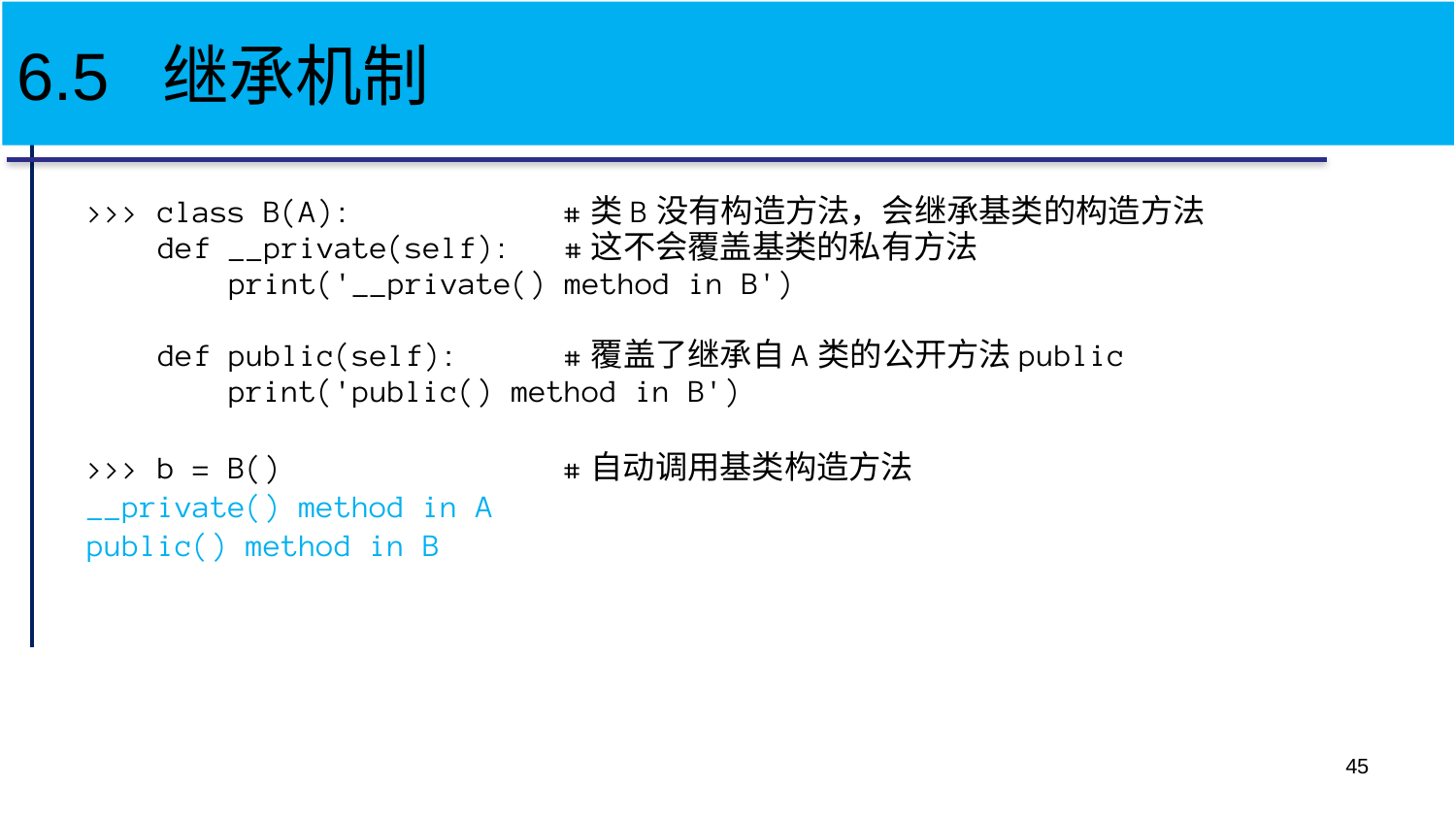

# 6.5  继承机制
>>> class B(A):            #类B没有构造方法，会继承基类的构造方法
	    def __private(self):   #这不会覆盖基类的私有方法
	        print('__private() method in B')

	    def public(self):      #覆盖了继承自A类的公开方法public
        print('public() method in B')

>>> b = B()                #自动调用基类构造方法
__private() method in A
public() method in B
45